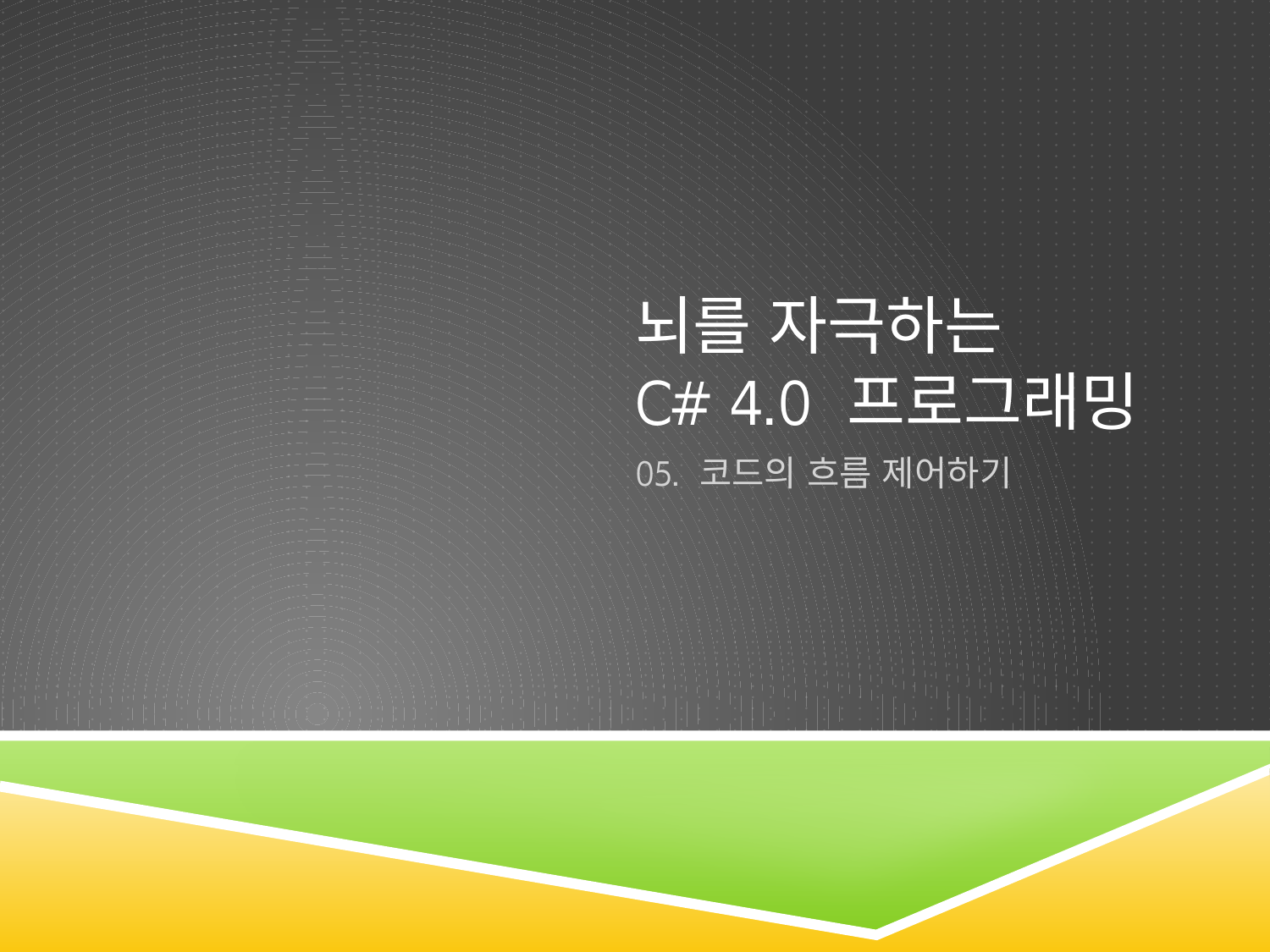

# 뇌를 자극하는 C# 4.0 프로그래밍
05. 코드의 흐름 제어하기